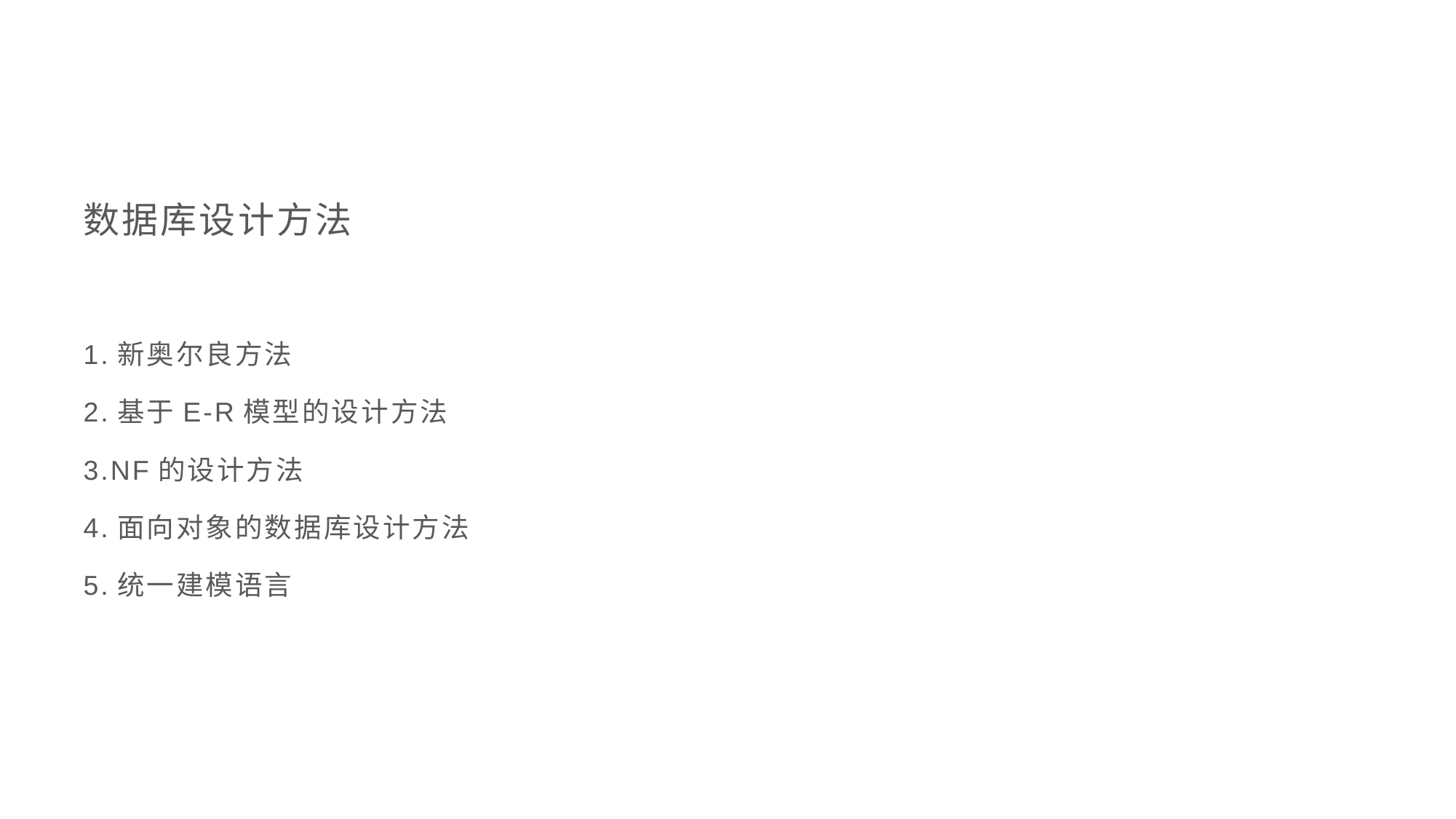

数据库设计方法

1.新奥尔良方法
2.基于E-R模型的设计方法
3.NF的设计方法
4.面向对象的数据库设计方法
5.统一建模语言